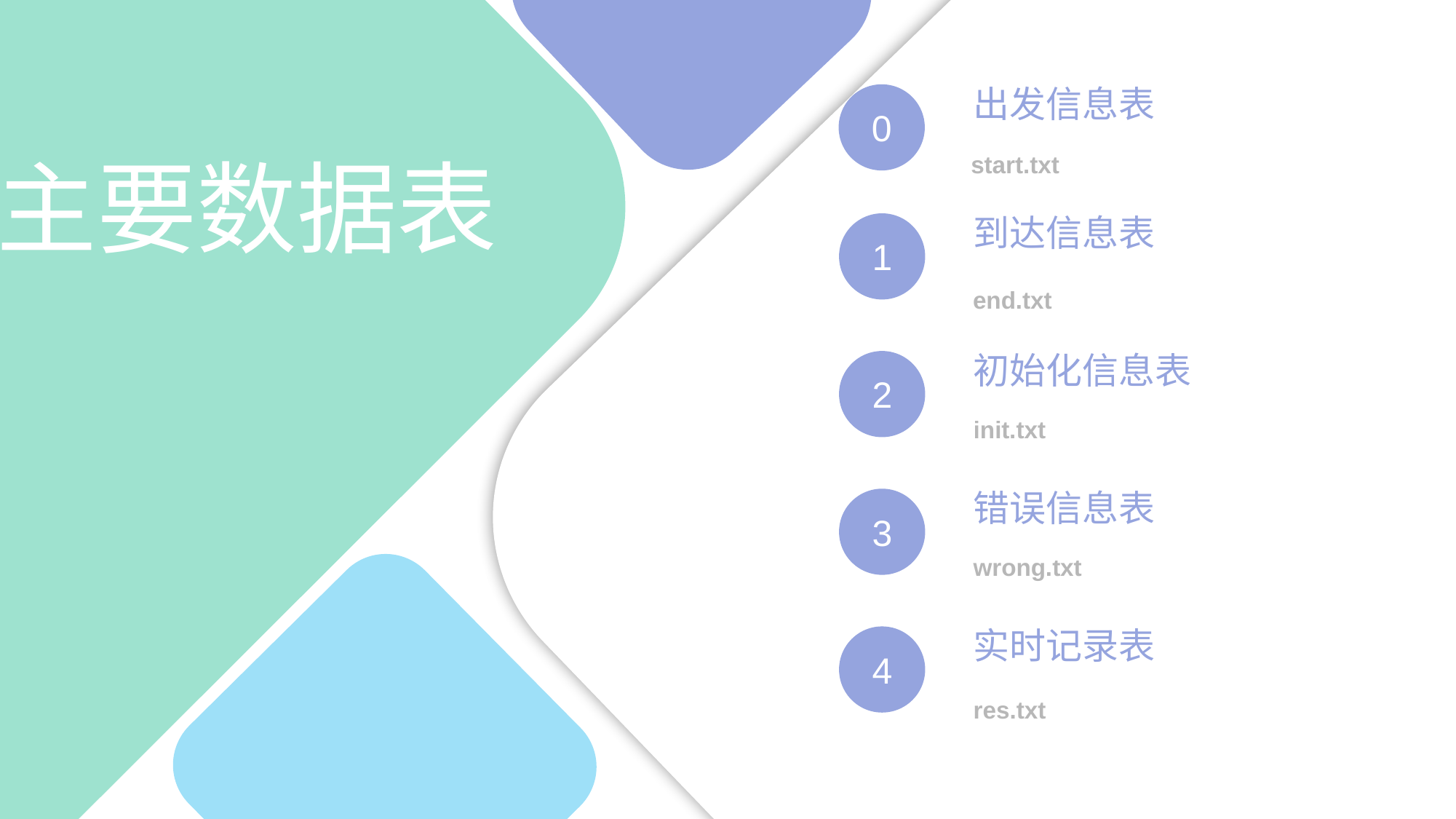

出发信息表
   start.txt

0
主要数据表
到达信息表
end.txt

1
初始化信息表
init.txt

2
错误信息表
wrong.txt

3

实时记录表
res.txt

4